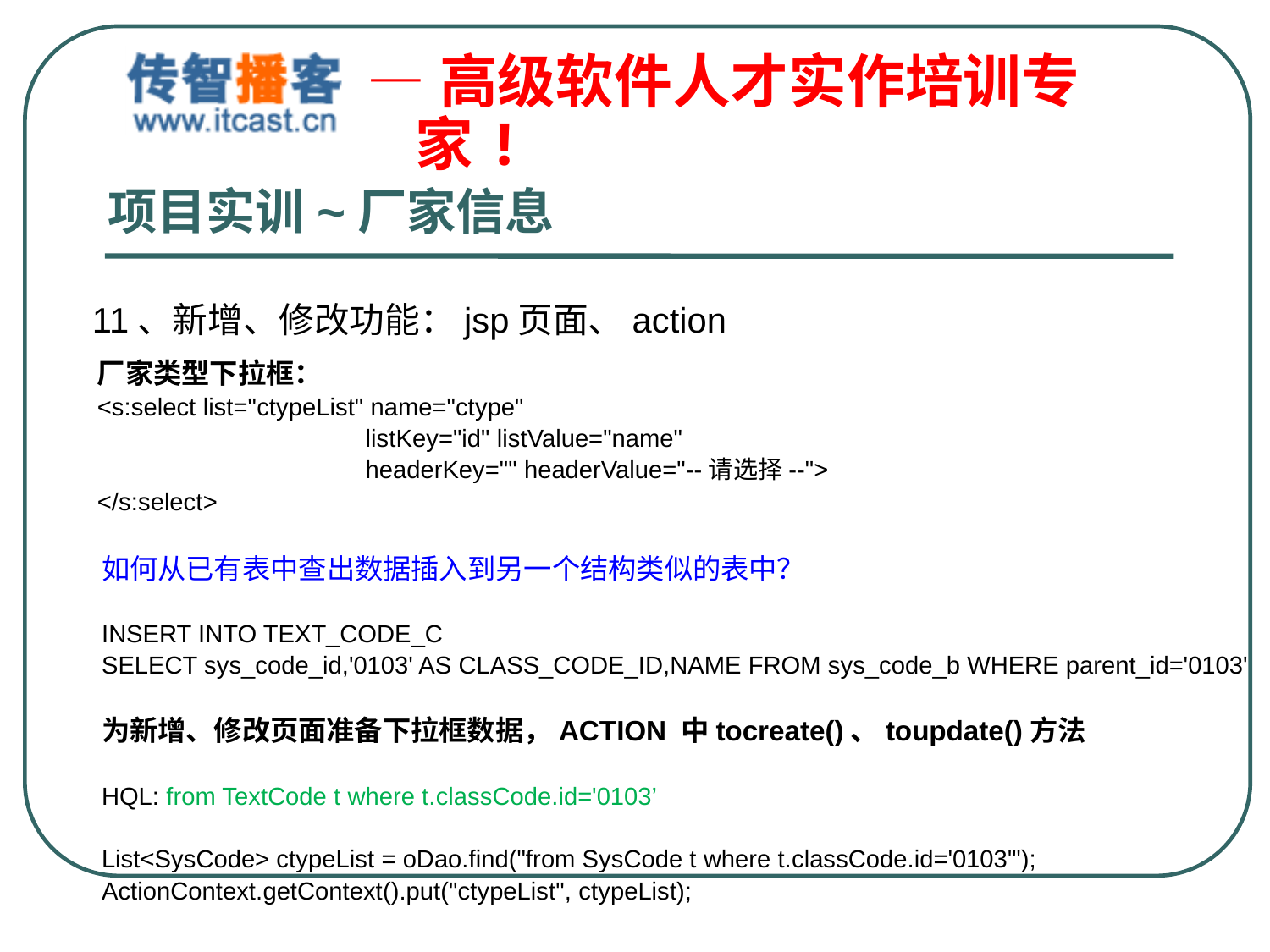

# 项目实训~厂家信息
11、新增、修改功能：jsp页面、action
厂家类型下拉框：
<s:select list="ctypeList" name="ctype"
		  listKey="id" listValue="name"
		  headerKey="" headerValue="--请选择--">
</s:select>
如何从已有表中查出数据插入到另一个结构类似的表中？

INSERT INTO TEXT_CODE_C
SELECT sys_code_id,'0103' AS CLASS_CODE_ID,NAME FROM sys_code_b WHERE parent_id='0103'

为新增、修改页面准备下拉框数据，ACTION 中tocreate()、toupdate()方法

HQL: from TextCode t where t.classCode.id='0103’

List<SysCode> ctypeList = oDao.find("from SysCode t where t.classCode.id='0103'");
ActionContext.getContext().put("ctypeList", ctypeList);